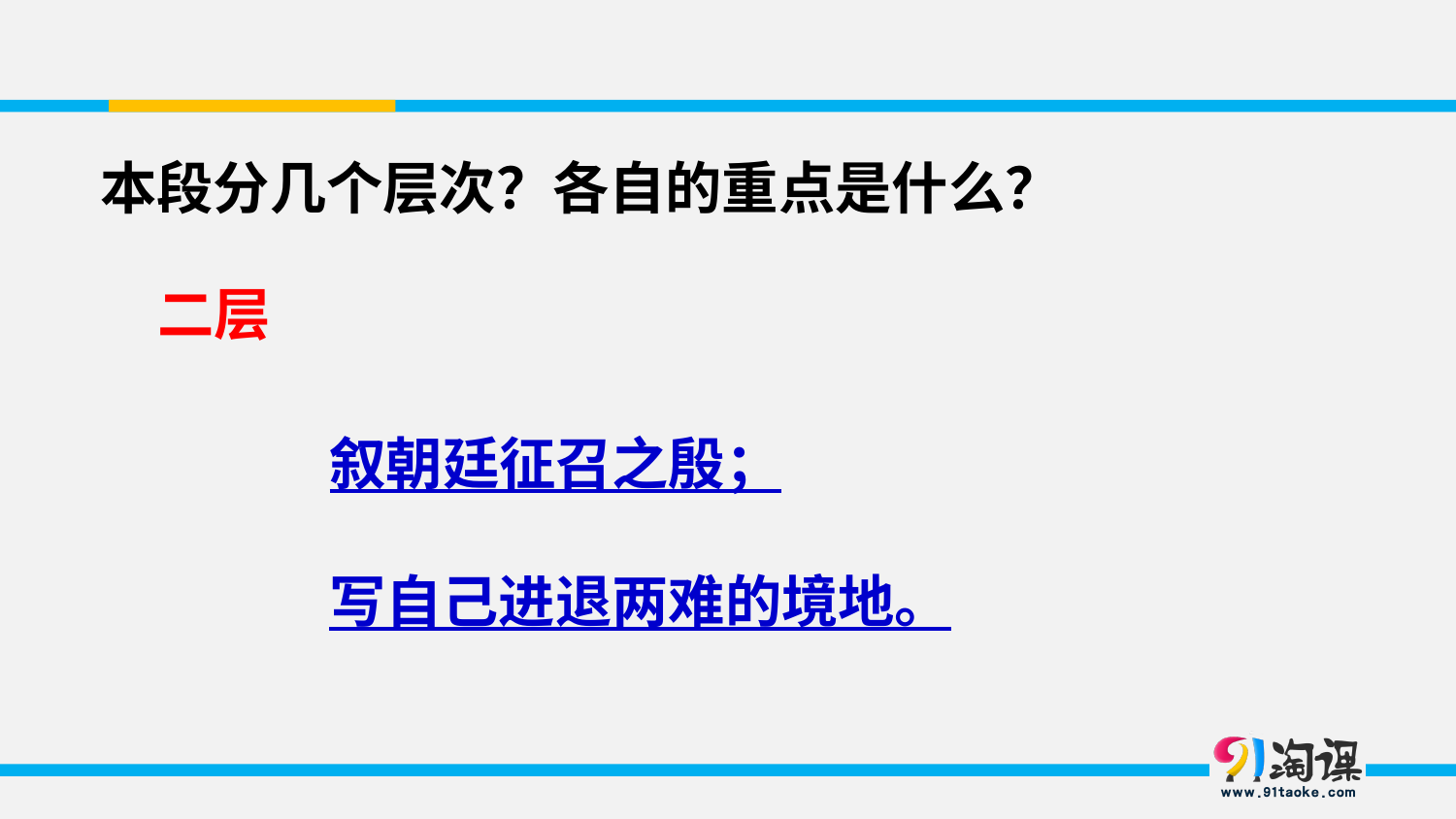

本段分几个层次？各自的重点是什么？
二层
叙朝廷征召之殷；
写自己进退两难的境地。